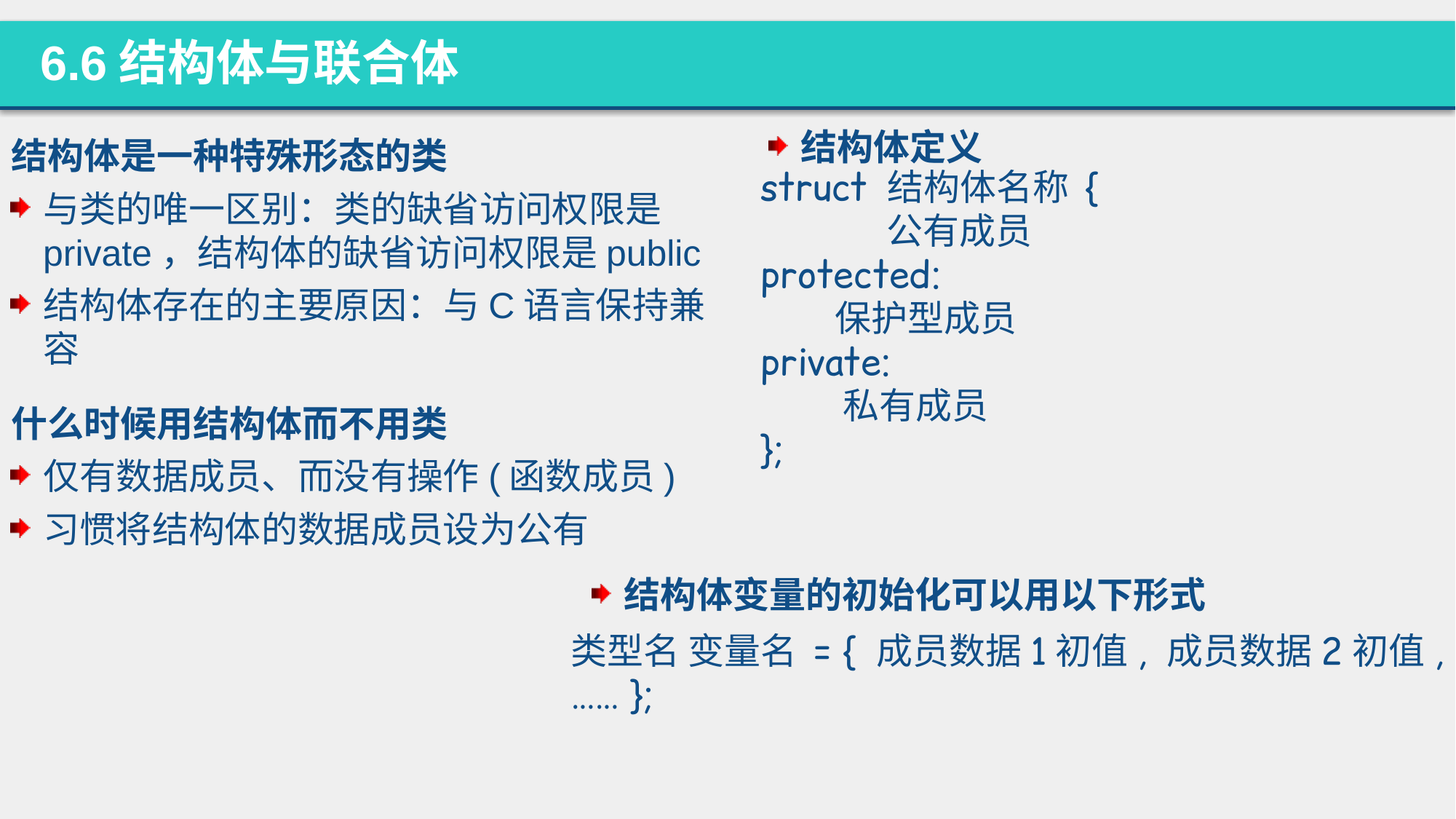

6.6结构体与联合体
结构体是一种特殊形态的类
与类的唯一区别：类的缺省访问权限是private，结构体的缺省访问权限是public
结构体存在的主要原因：与C语言保持兼容
什么时候用结构体而不用类
仅有数据成员、而没有操作(函数成员)
习惯将结构体的数据成员设为公有
结构体定义
struct 结构体名称 {
	 公有成员
protected:
        保护型成员
private:
         私有成员
};
结构体变量的初始化可以用以下形式
类型名 变量名 = { 成员数据1初值, 成员数据2初值, …… };